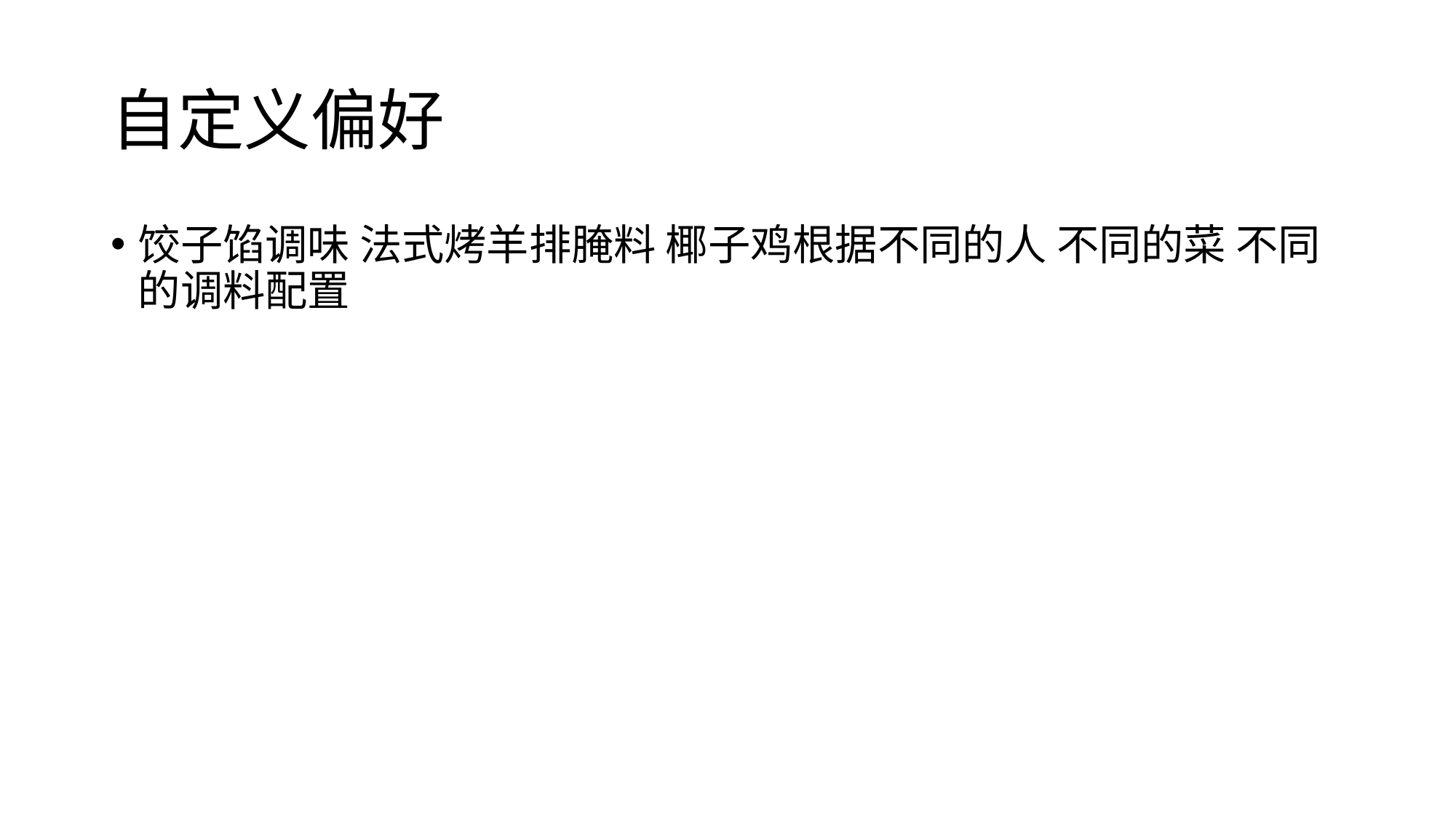

# 自定义偏好
饺子馅调味 法式烤羊排腌料 椰子鸡根据不同的人 不同的菜 不同的调料配置